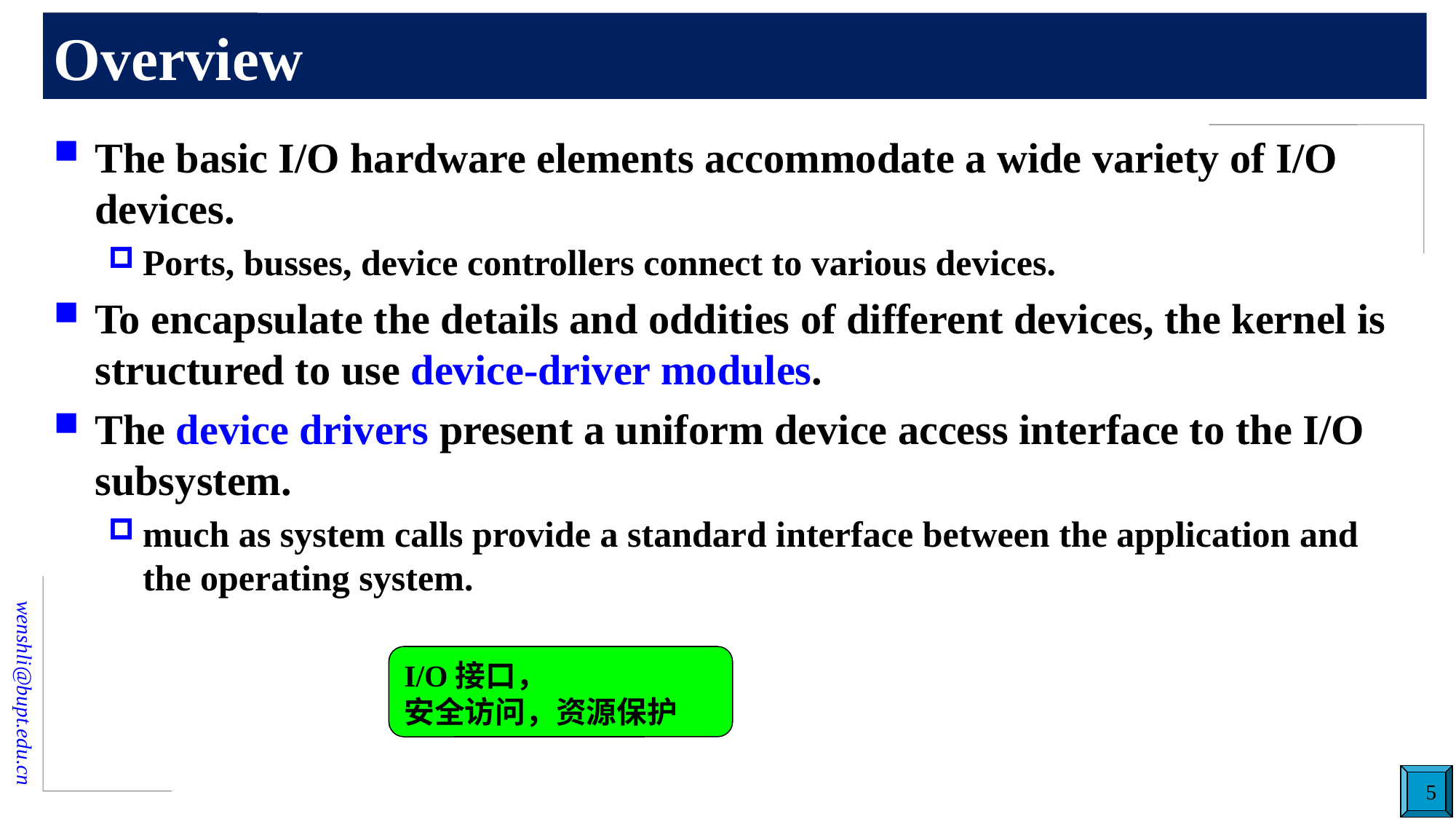

# Overview
The basic I/O hardware elements accommodate a wide variety of I/O devices.
Ports, busses, device controllers connect to various devices.
To encapsulate the details and oddities of different devices, the kernel is structured to use device-driver modules.
The device drivers present a uniform device access interface to the I/O subsystem.
much as system calls provide a standard interface between the application and the operating system.
I/O接口，
安全访问，资源保护

5